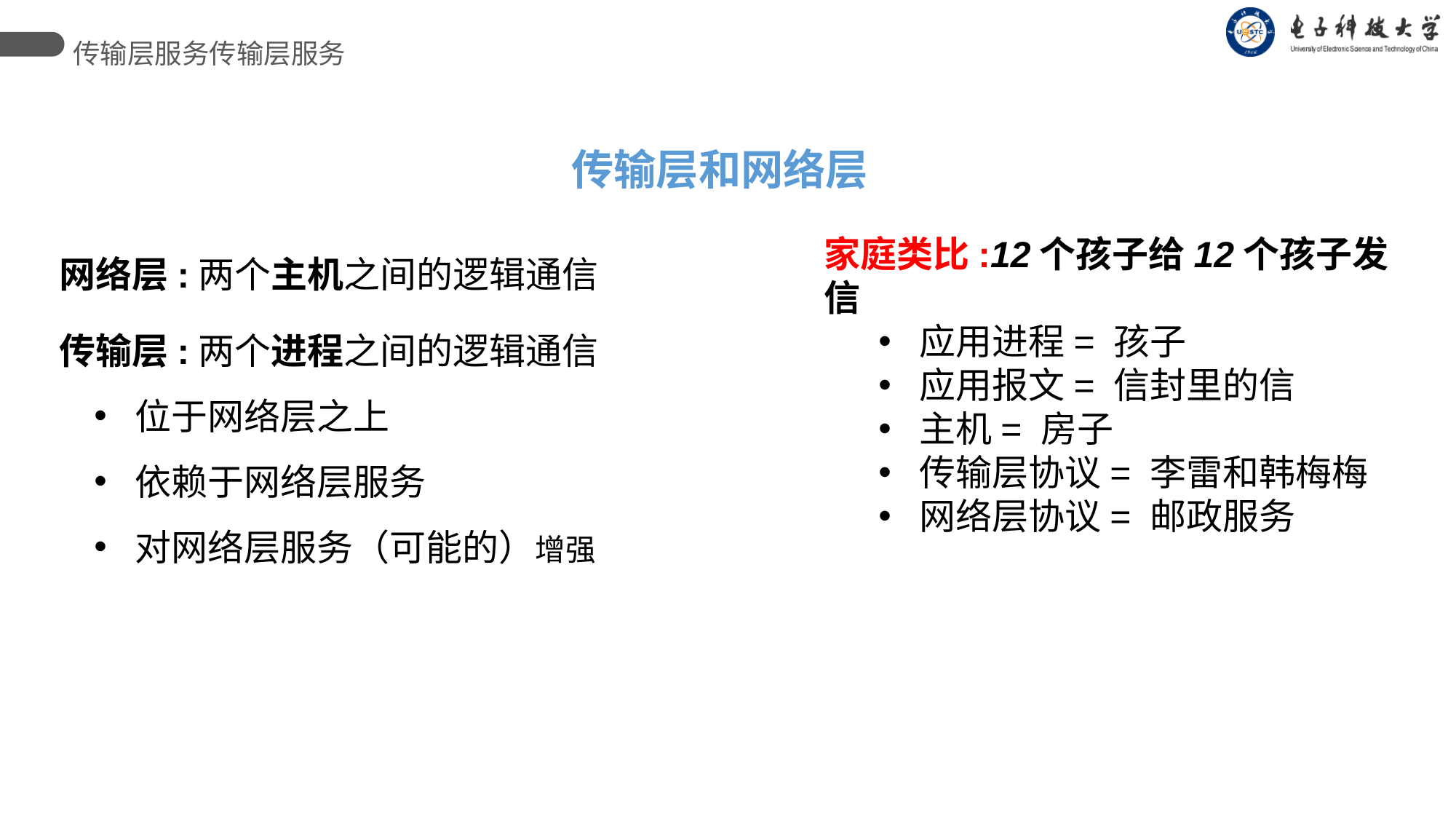

传输层服务传输层服务
传输层和网络层
网络层:两个主机之间的逻辑通信
家庭类比:12个孩子给12个孩子发信
应用进程= 孩子
应用报文= 信封里的信
主机= 房子
传输层协议= 李雷和韩梅梅
网络层协议= 邮政服务
传输层:两个进程之间的逻辑通信
位于网络层之上
依赖于网络层服务
对网络层服务（可能的）增强